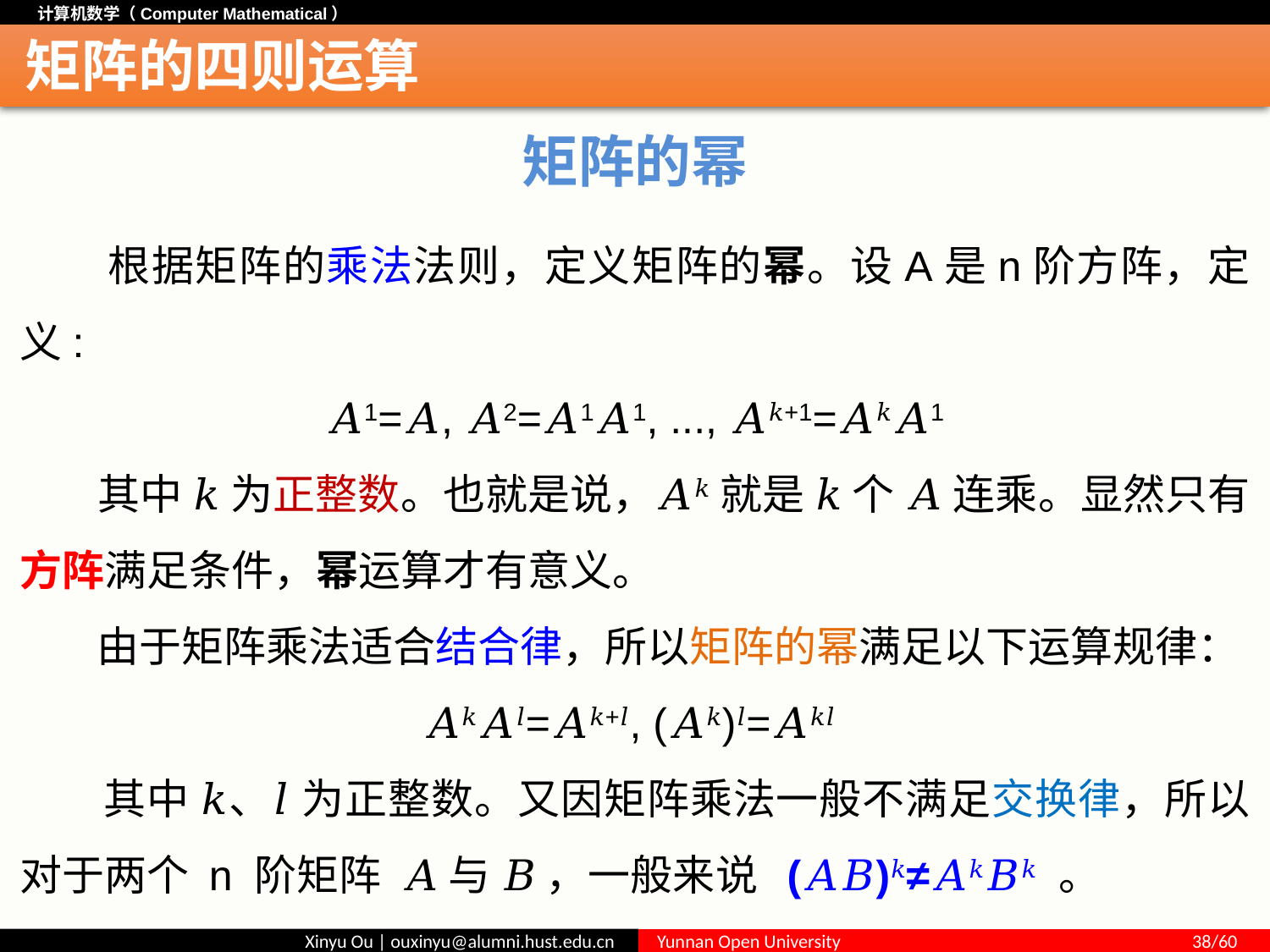

# 矩阵的四则运算
矩阵的幂
       根据矩阵的乘法法则，定义矩阵的幂。设A是n阶方阵，定义:
𝐴1=𝐴, 𝐴2=𝐴1𝐴1, ..., 𝐴𝑘+1=𝐴𝑘𝐴1
       其中 𝑘 为正整数。也就是说，𝐴𝑘 就是 𝑘 个 𝐴 连乘。显然只有方阵满足条件，幂运算才有意义。
       由于矩阵乘法适合结合律，所以矩阵的幂满足以下运算规律：
𝐴𝑘𝐴𝑙=𝐴𝑘+𝑙, (𝐴𝑘)𝑙=𝐴𝑘𝑙
       其中 𝑘、𝑙 为正整数。又因矩阵乘法一般不满足交换律，所以对于两个 n 阶矩阵  𝐴 与 𝐵 ，一般来说  (𝐴𝐵)𝑘≠𝐴𝑘𝐵𝑘 。